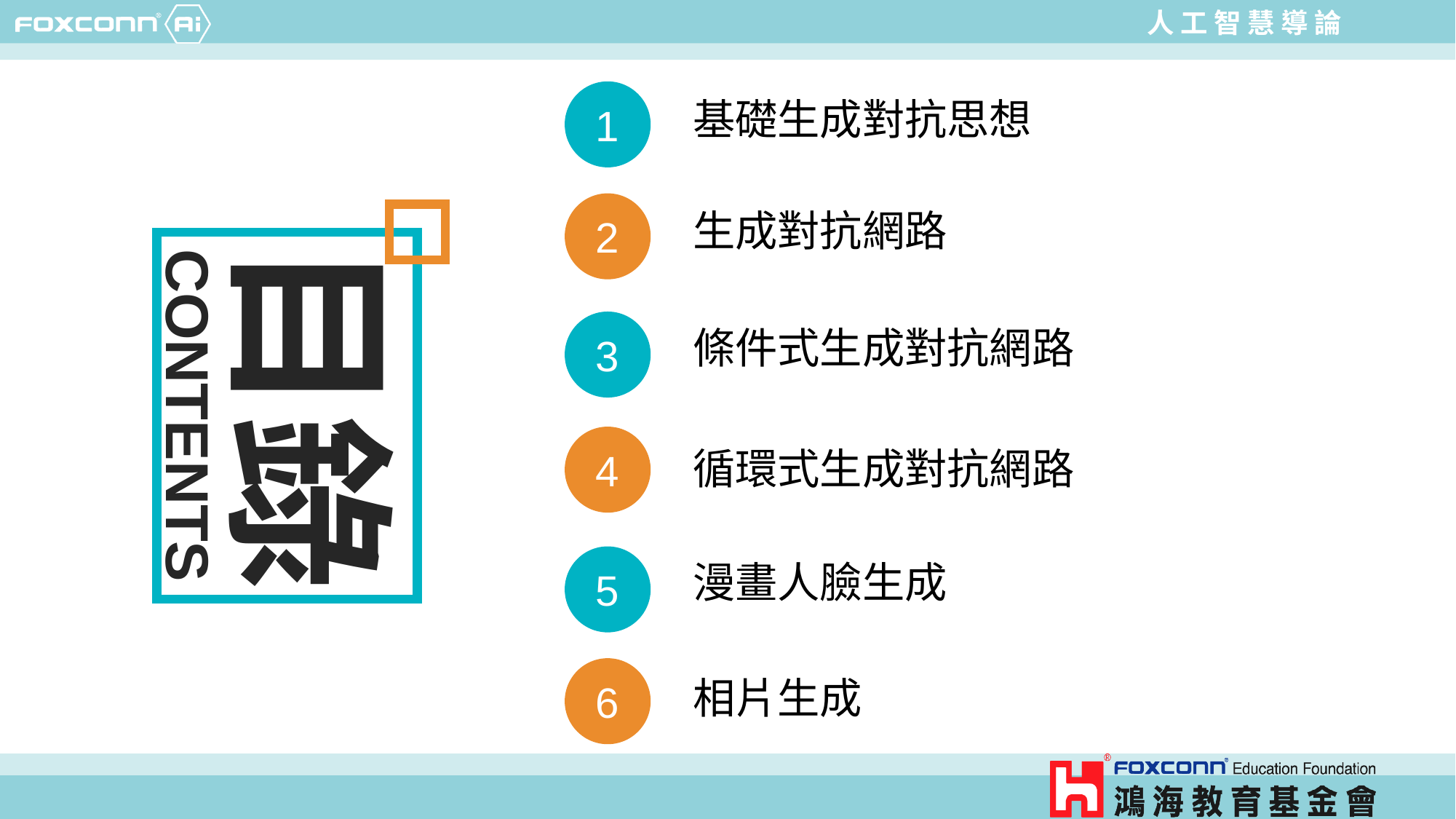

基礎生成對抗思想
生成對抗網路
條件式生成對抗網路
循環式生成對抗網路
漫畫人臉生成
相片生成